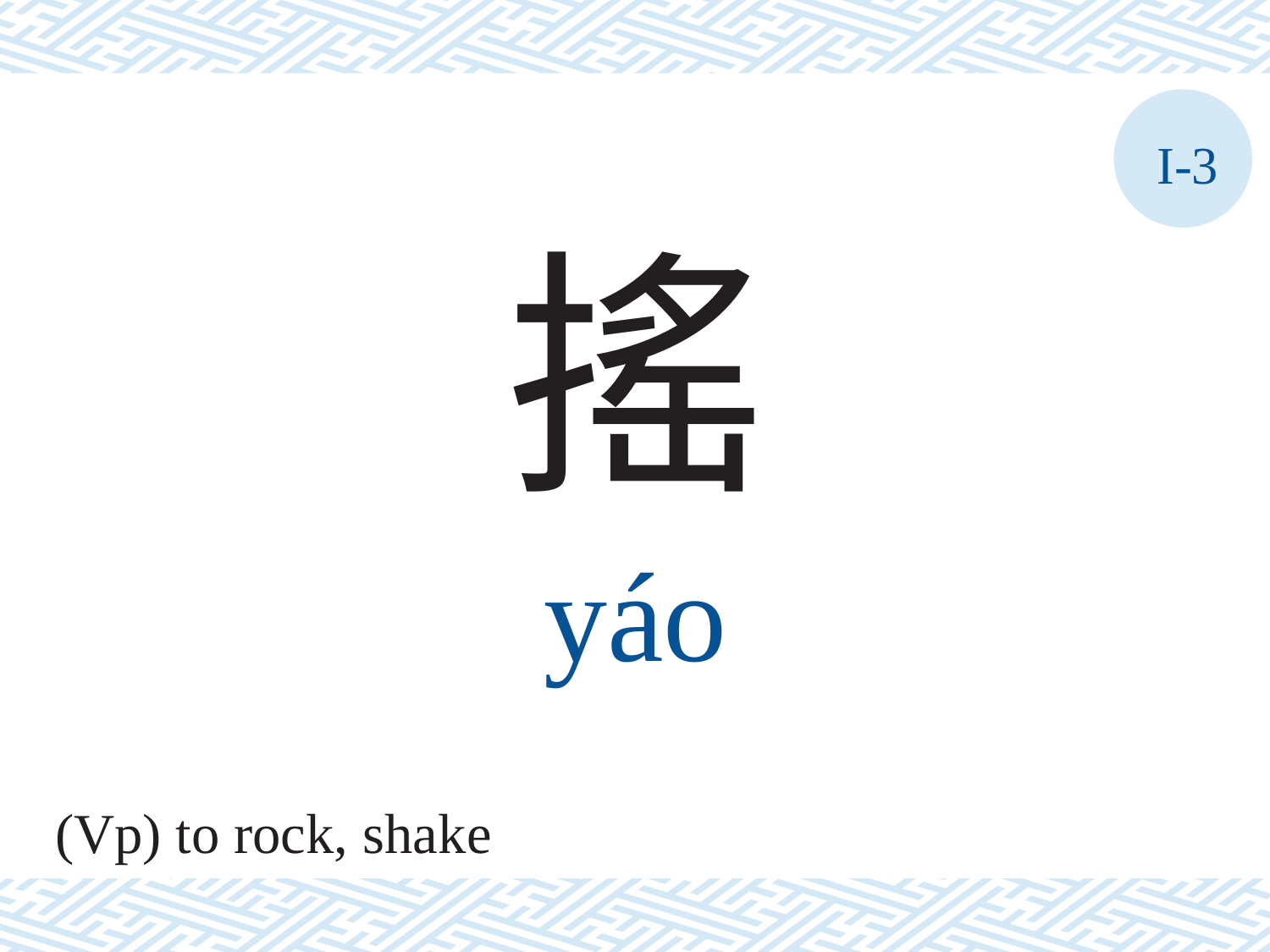

I-3
搖
yáo
(Vp) to rock, shake